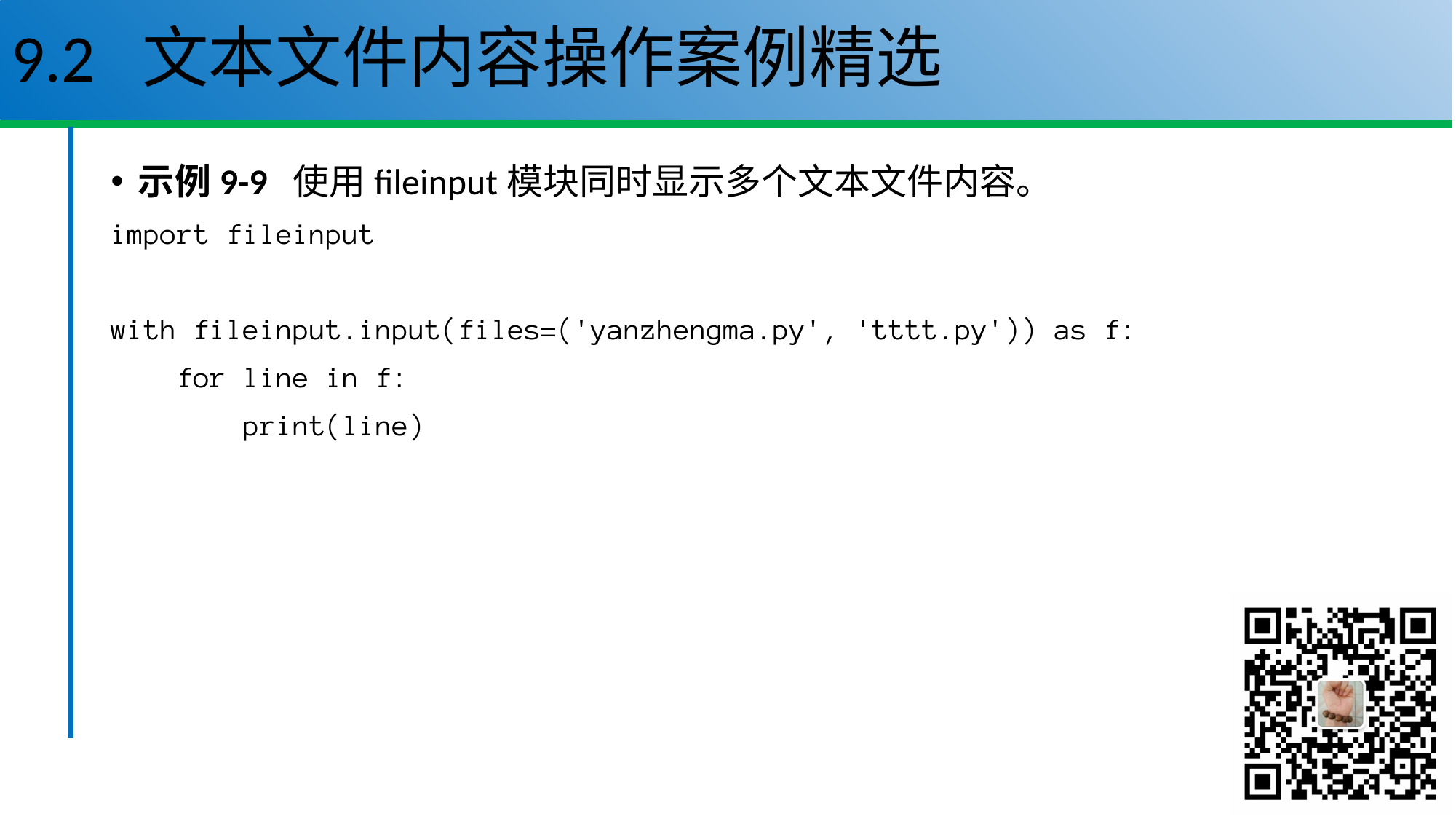

# 9.2  文本文件内容操作案例精选
示例9-9  使用fileinput模块同时显示多个文本文件内容。
import fileinput

with fileinput.input(files=('yanzhengma.py', 'tttt.py')) as f:
    for line in f:
        print(line)
19